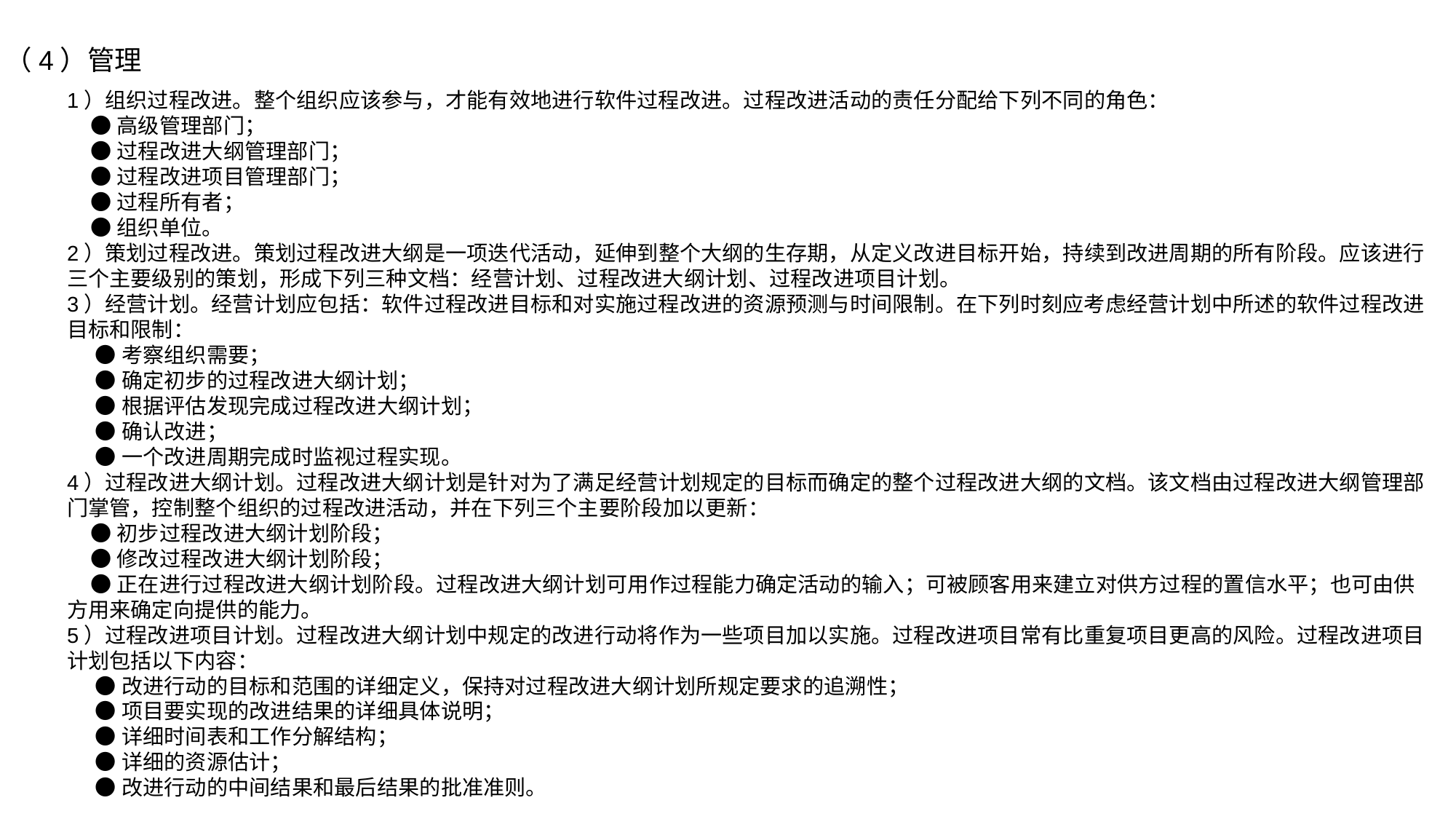

（4）管理
1）组织过程改进。整个组织应该参与，才能有效地进行软件过程改进。过程改进活动的责任分配给下列不同的角色：
     ●高级管理部门；
     ●过程改进大纲管理部门；
     ●过程改进项目管理部门；
     ●过程所有者；
     ●组织单位。
2）策划过程改进。策划过程改进大纲是一项迭代活动，延伸到整个大纲的生存期，从定义改进目标开始，持续到改进周期的所有阶段。应该进行三个主要级别的策划，形成下列三种文档：经营计划、过程改进大纲计划、过程改进项目计划。
3）经营计划。经营计划应包括：软件过程改进目标和对实施过程改进的资源预测与时间限制。在下列时刻应考虑经营计划中所述的软件过程改进目标和限制：
      ●考察组织需要；
      ●确定初步的过程改进大纲计划；
      ●根据评估发现完成过程改进大纲计划；
      ●确认改进；
      ●一个改进周期完成时监视过程实现。
4）过程改进大纲计划。过程改进大纲计划是针对为了满足经营计划规定的目标而确定的整个过程改进大纲的文档。该文档由过程改进大纲管理部门掌管，控制整个组织的过程改进活动，并在下列三个主要阶段加以更新：
     ●初步过程改进大纲计划阶段；
     ●修改过程改进大纲计划阶段；
     ●正在进行过程改进大纲计划阶段。过程改进大纲计划可用作过程能力确定活动的输入；可被顾客用来建立对供方过程的置信水平；也可由供方用来确定向提供的能力。
5）过程改进项目计划。过程改进大纲计划中规定的改进行动将作为一些项目加以实施。过程改进项目常有比重复项目更高的风险。过程改进项目计划包括以下内容：
      ●改进行动的目标和范围的详细定义，保持对过程改进大纲计划所规定要求的追溯性；
      ●项目要实现的改进结果的详细具体说明；
      ●详细时间表和工作分解结构；
      ●详细的资源估计；
      ●改进行动的中间结果和最后结果的批准准则。